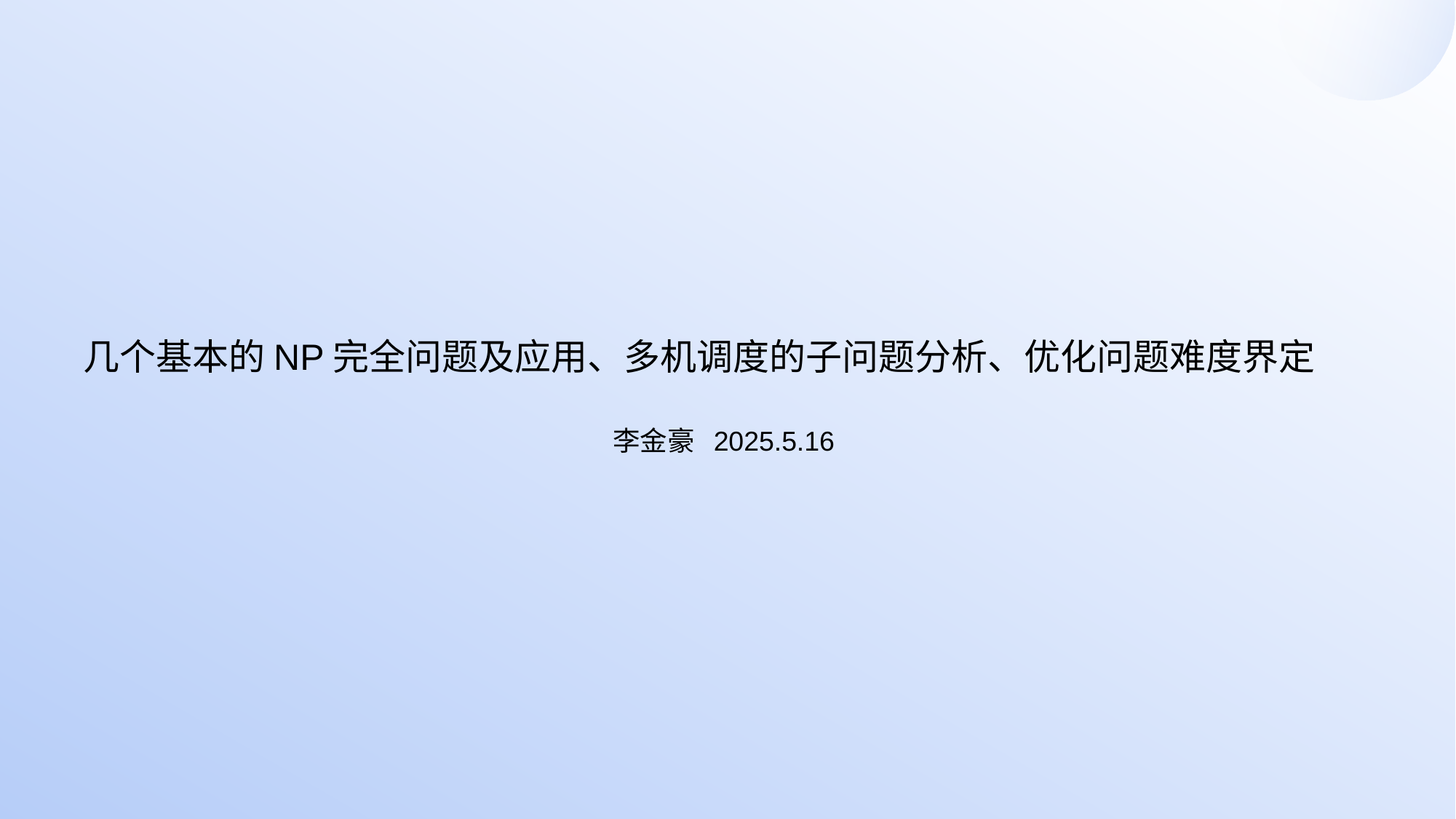

几个基本的NP完全问题及应用、多机调度的子问题分析、优化问题难度界定
李金豪  2025.5.16